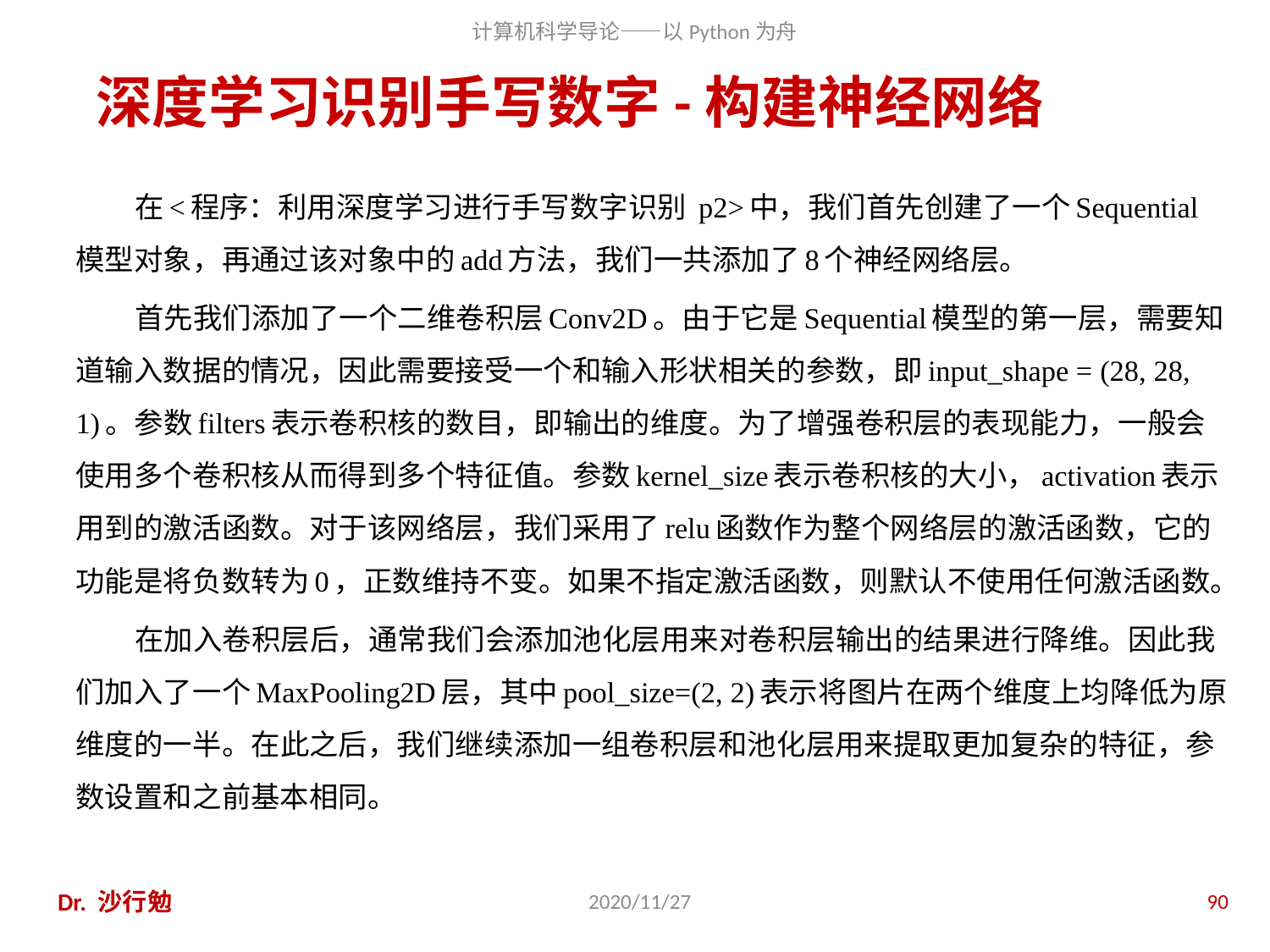

# 深度学习识别手写数字-构建神经网络
在<程序：利用深度学习进行手写数字识别 p2>中，我们首先创建了一个Sequential模型对象，再通过该对象中的add方法，我们一共添加了8个神经网络层。
首先我们添加了一个二维卷积层Conv2D。由于它是Sequential模型的第一层，需要知道输入数据的情况，因此需要接受一个和输入形状相关的参数，即input_shape = (28, 28, 1)。参数filters表示卷积核的数目，即输出的维度。为了增强卷积层的表现能力，一般会使用多个卷积核从而得到多个特征值。参数kernel_size表示卷积核的大小，activation表示用到的激活函数。对于该网络层，我们采用了relu函数作为整个网络层的激活函数，它的功能是将负数转为0，正数维持不变。如果不指定激活函数，则默认不使用任何激活函数。
在加入卷积层后，通常我们会添加池化层用来对卷积层输出的结果进行降维。因此我们加入了一个MaxPooling2D层，其中pool_size=(2, 2)表示将图片在两个维度上均降低为原维度的一半。在此之后，我们继续添加一组卷积层和池化层用来提取更加复杂的特征，参数设置和之前基本相同。

Dr. 沙行勉
2020/11/27
90